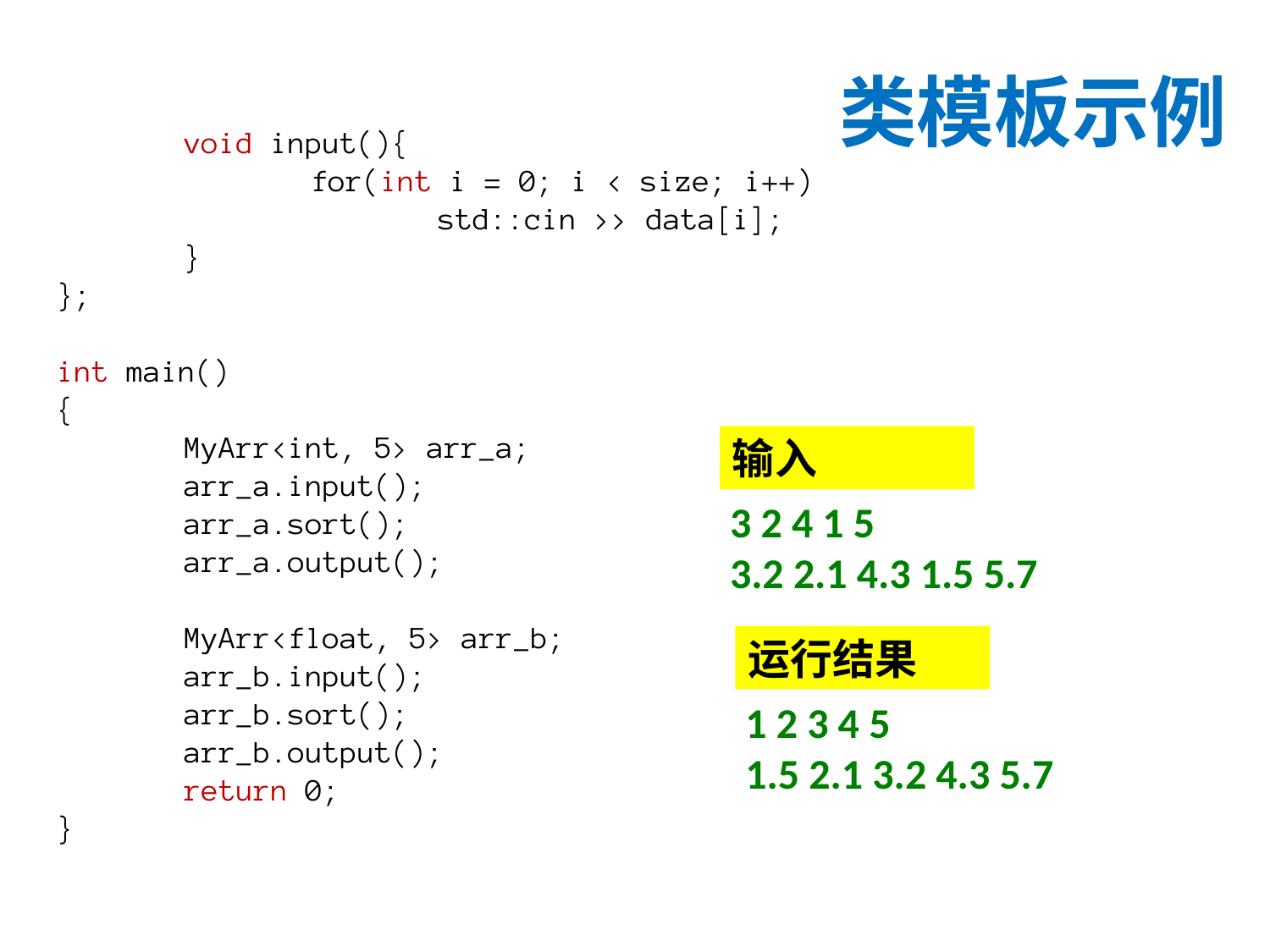

# 类模板示例
	void input(){
		for(int i = 0; i < size; i++)
			std::cin >> data[i];
	}
};

int main()
{
	MyArr<int, 5> arr_a;
	arr_a.input();
	arr_a.sort();
	arr_a.output();

	MyArr<float, 5> arr_b;
	arr_b.input();
	arr_b.sort();
	arr_b.output();
	return 0;
}
输入
3 2 4 1 5
3.2 2.1 4.3 1.5 5.7
运行结果
1 2 3 4 5
1.5 2.1 3.2 4.3 5.7